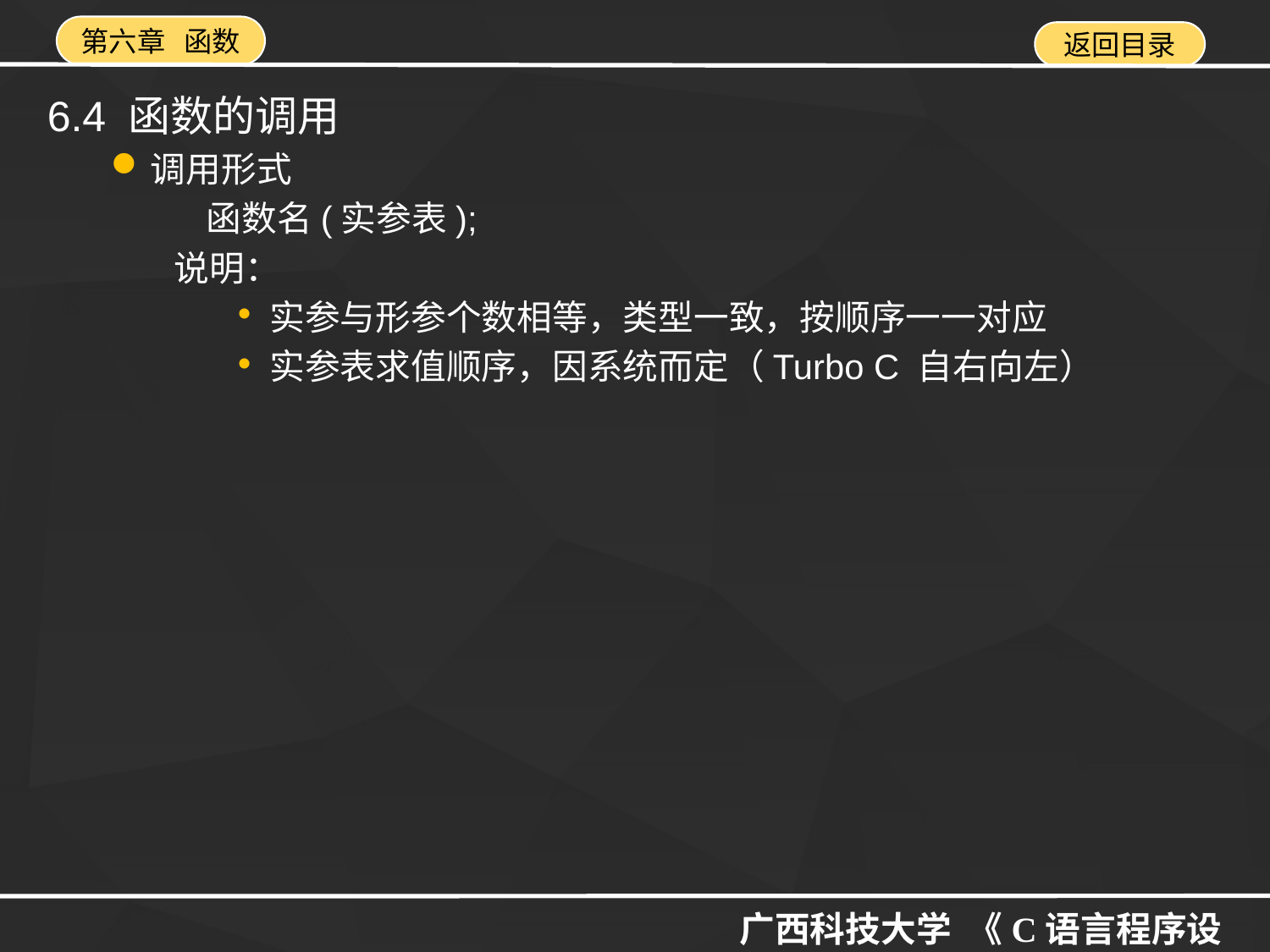

6.4 函数的调用
调用形式
   函数名(实参表);
说明：
实参与形参个数相等，类型一致，按顺序一一对应
实参表求值顺序，因系统而定（Turbo C 自右向左）